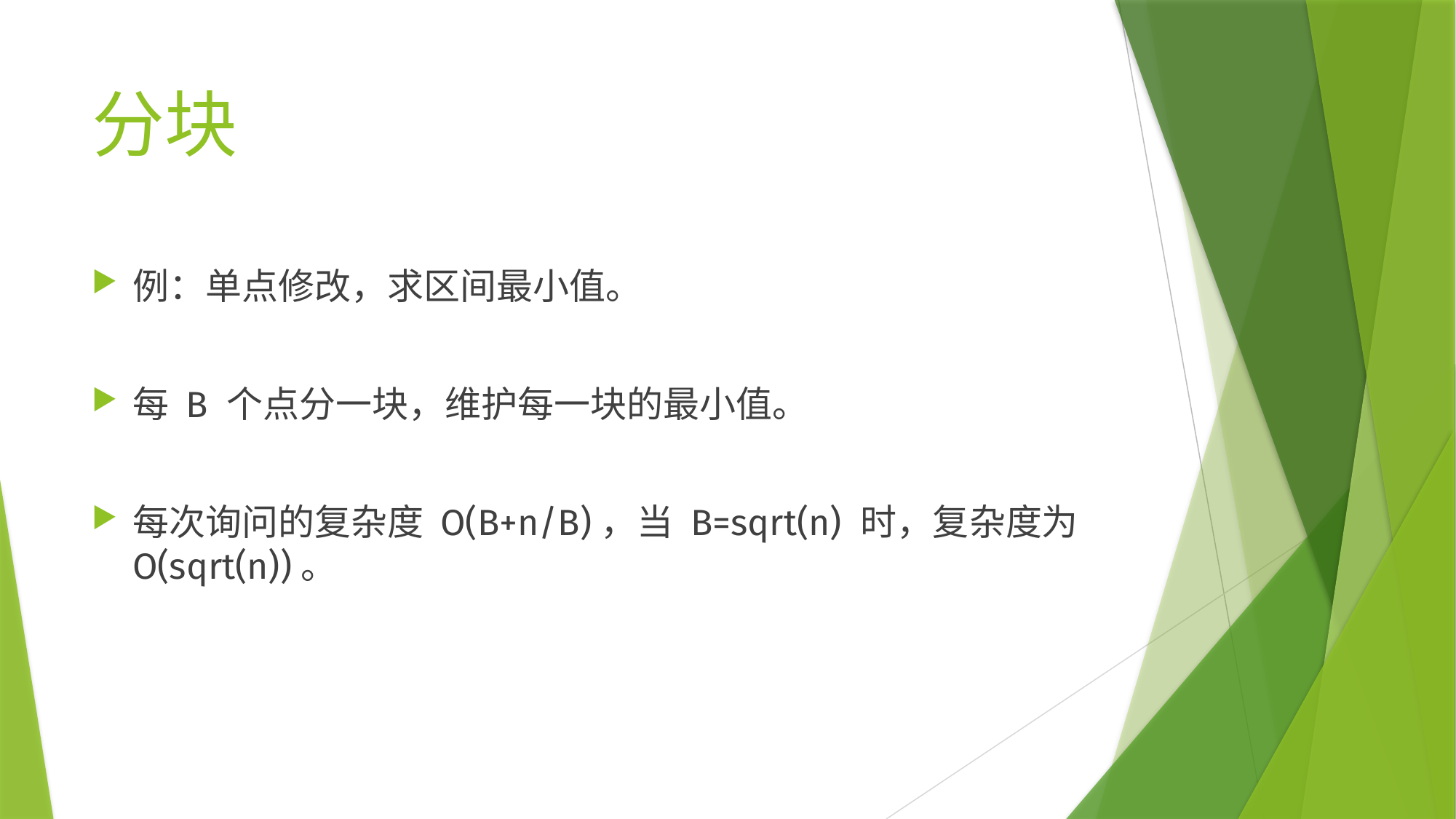

# 分块
例：单点修改，求区间最小值。

每 B 个点分一块，维护每一块的最小值。

每次询问的复杂度 O(B+n/B)，当 B=sqrt(n) 时，复杂度为O(sqrt(n))。